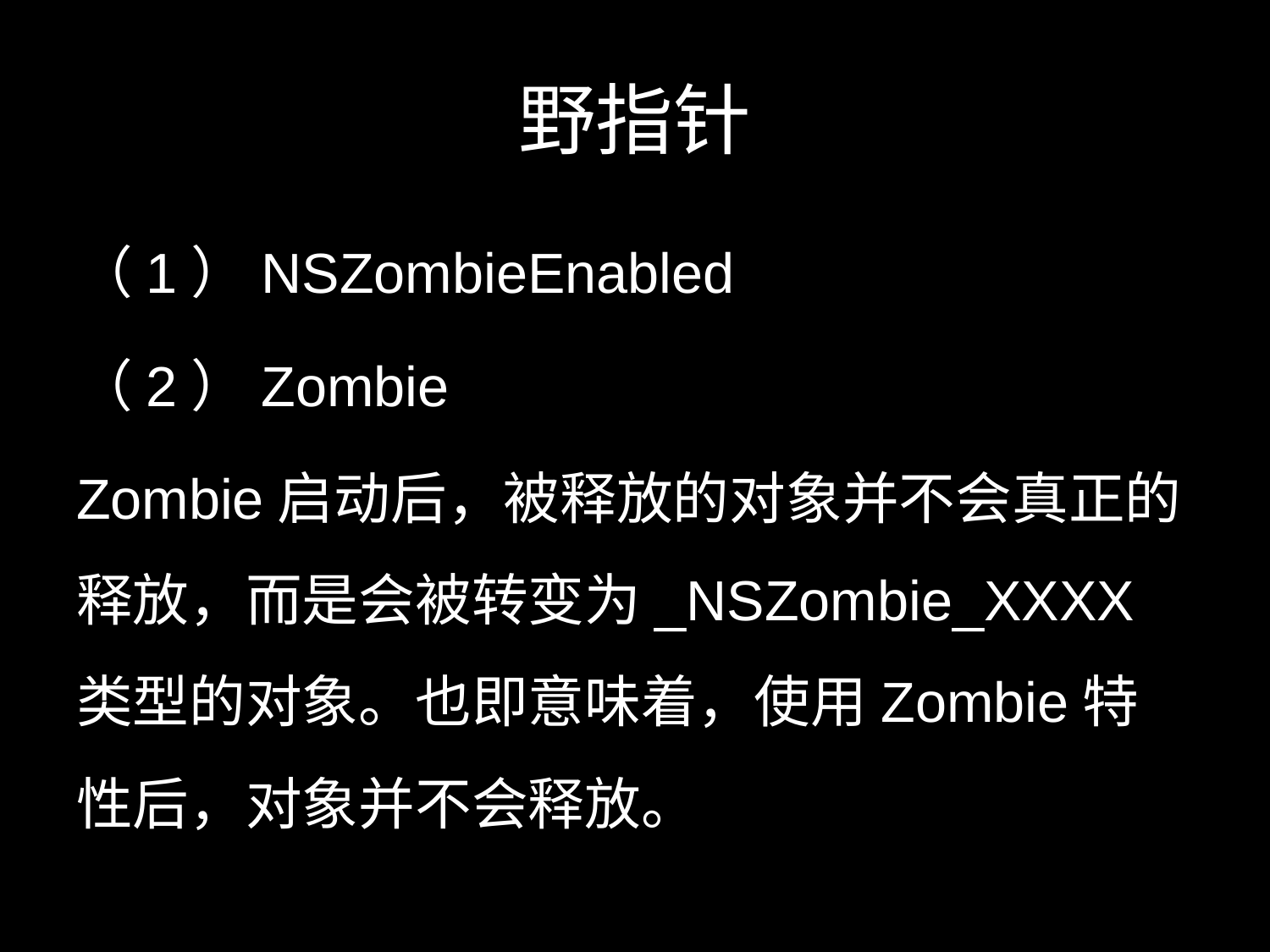

# 野指针
（1）NSZombieEnabled
（2）Zombie
Zombie启动后，被释放的对象并不会真正的释放，而是会被转变为_NSZombie_XXXX类型的对象。也即意味着，使用Zombie特性后，对象并不会释放。